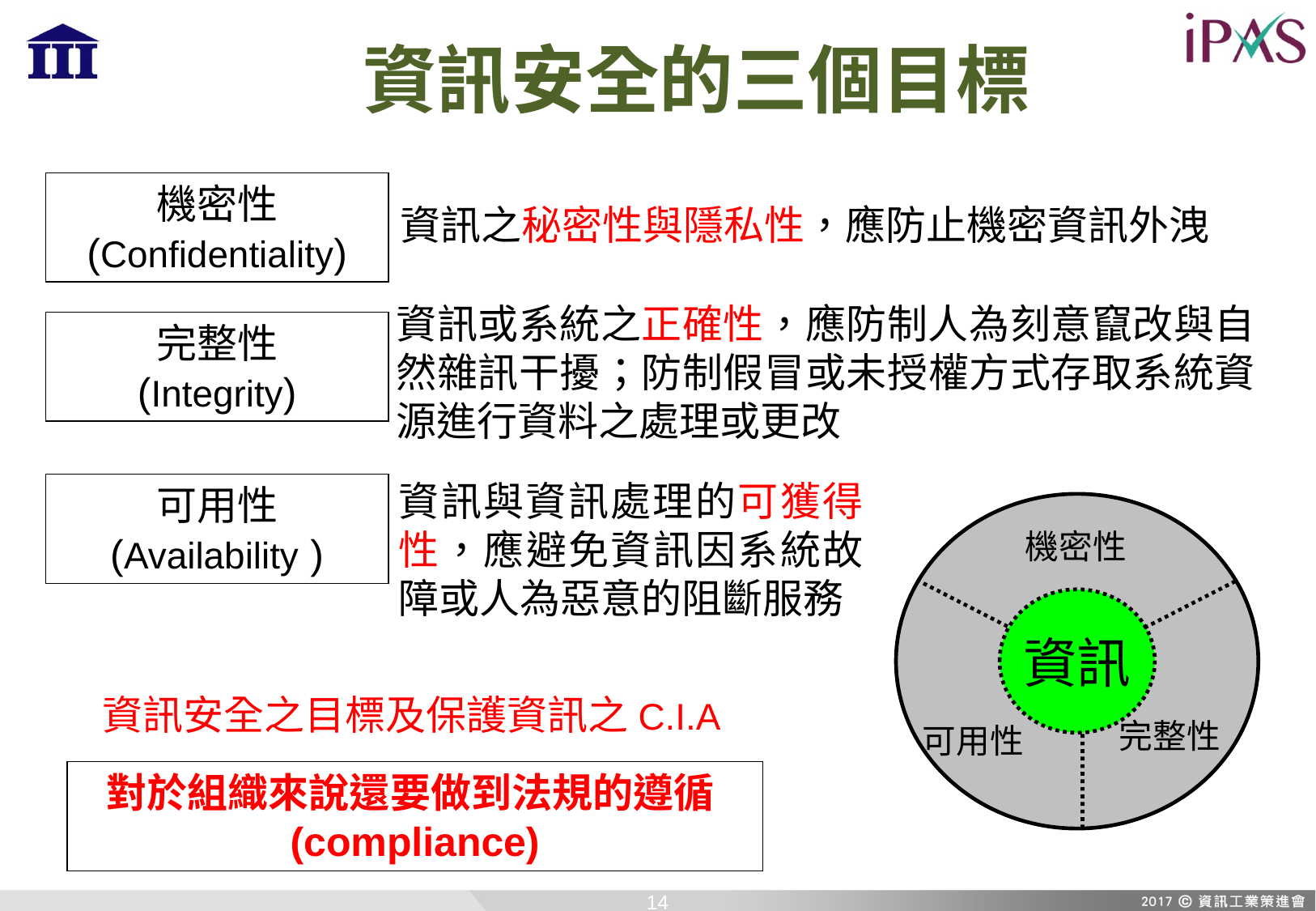

# 資訊安全的三個目標
機密性
(Confidentiality)
資訊之秘密性與隱私性，應防止機密資訊外洩
資訊或系統之正確性，應防制人為刻意竄改與自然雜訊干擾；防制假冒或未授權方式存取系統資源進行資料之處理或更改
完整性
(Integrity)
資訊與資訊處理的可獲得性，應避免資訊因系統故障或人為惡意的阻斷服務
可用性
(Availability )

機密性

資訊
完整性
可用性

資訊安全之目標及保護資訊之C.I.A
對於組織來說還要做到法規的遵循(compliance)
14